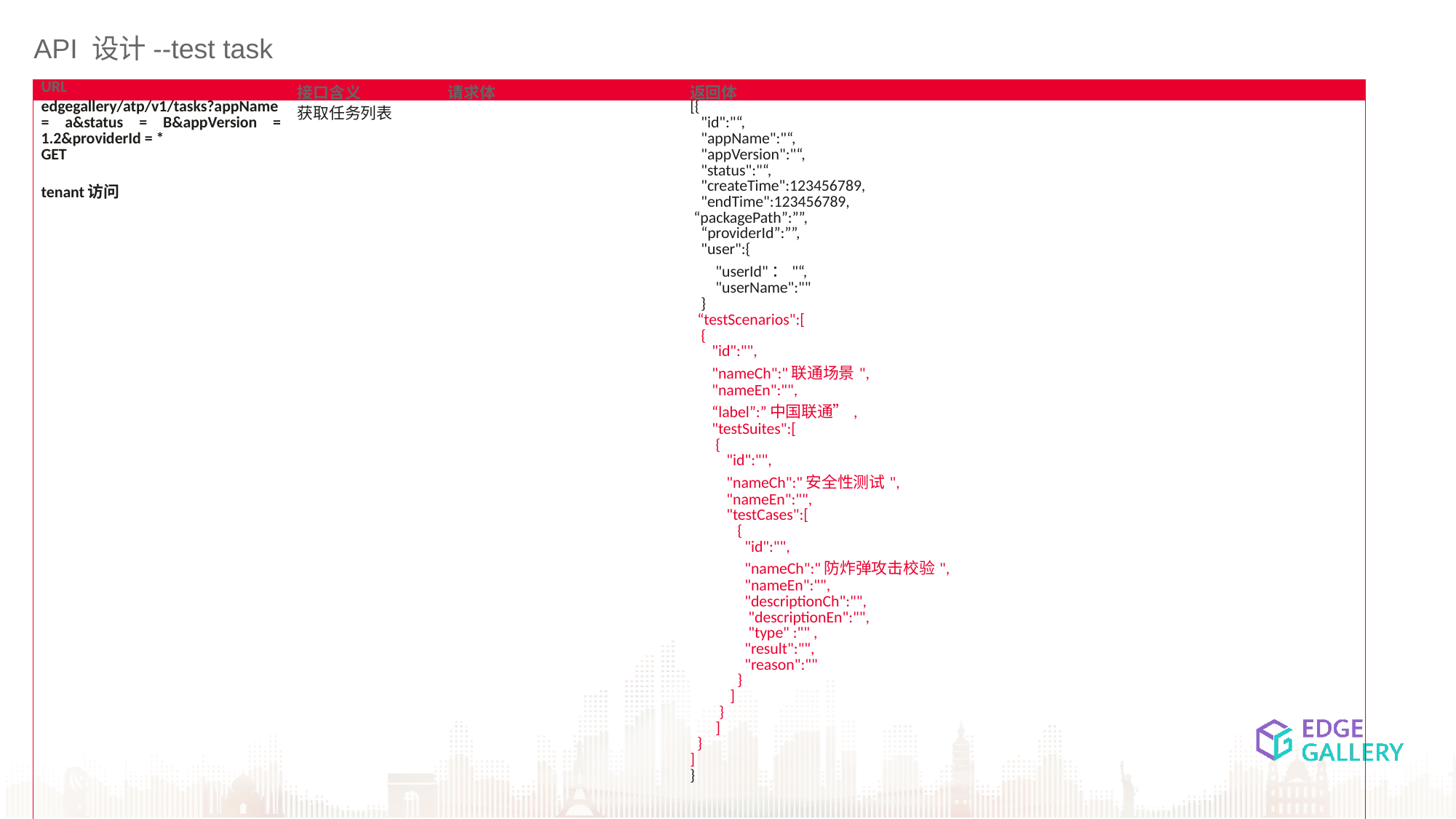

API 设计--test task

| URL | 接口含义 | 请求体 | 返回体 |
| --- | --- | --- | --- |
| edgegallery/atp/v1/tasks?appName = a&status = B&appVersion = 1.2&providerId = \* GET tenant访问 | 获取任务列表 |  | [{ "id":"“, "appName":"“, "appVersion":"“, "status":"“, "createTime":123456789, "endTime":123456789, “packagePath”:””, “providerId”:””, "user":{ "userId"："“, "userName":"" } “testScenarios":[ { "id":"", "nameCh":"联通场景", "nameEn":"", “label”:”中国联通”, "testSuites":[ { "id":"", "nameCh":"安全性测试", "nameEn":"", "testCases":[ { "id":"", "nameCh":"防炸弹攻击校验", "nameEn":"", "descriptionCh":"", "descriptionEn":"", "type" :"" , "result":"", "reason":"" } ] } ] } ] } |